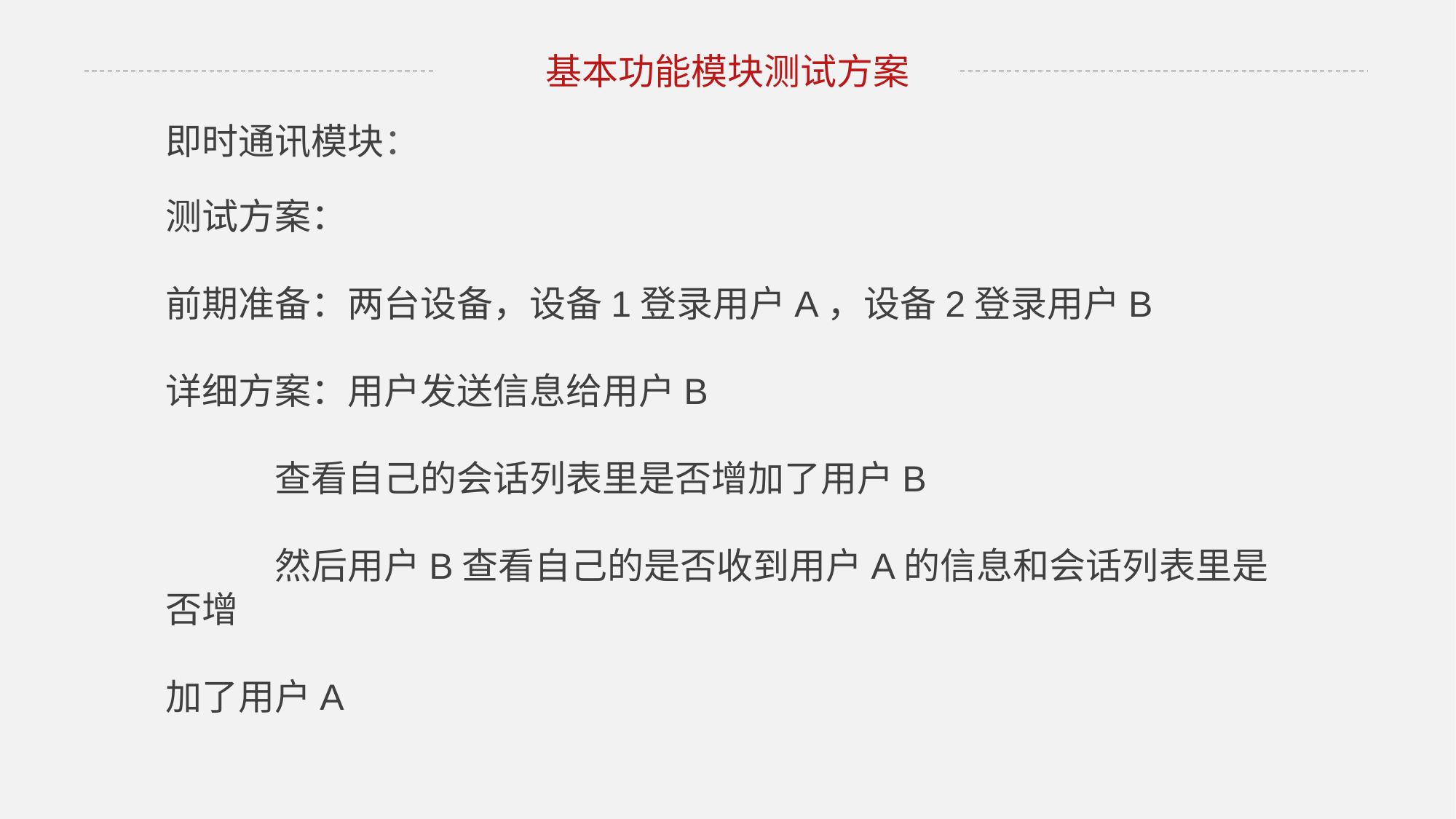

基本功能模块测试方案
即时通讯模块：
测试方案：

前期准备：两台设备，设备1登录用户A，设备2登录用户B

详细方案：用户发送信息给用户B

	查看自己的会话列表里是否增加了用户B

	然后用户B查看自己的是否收到用户A的信息和会话列表里是否增

加了用户A